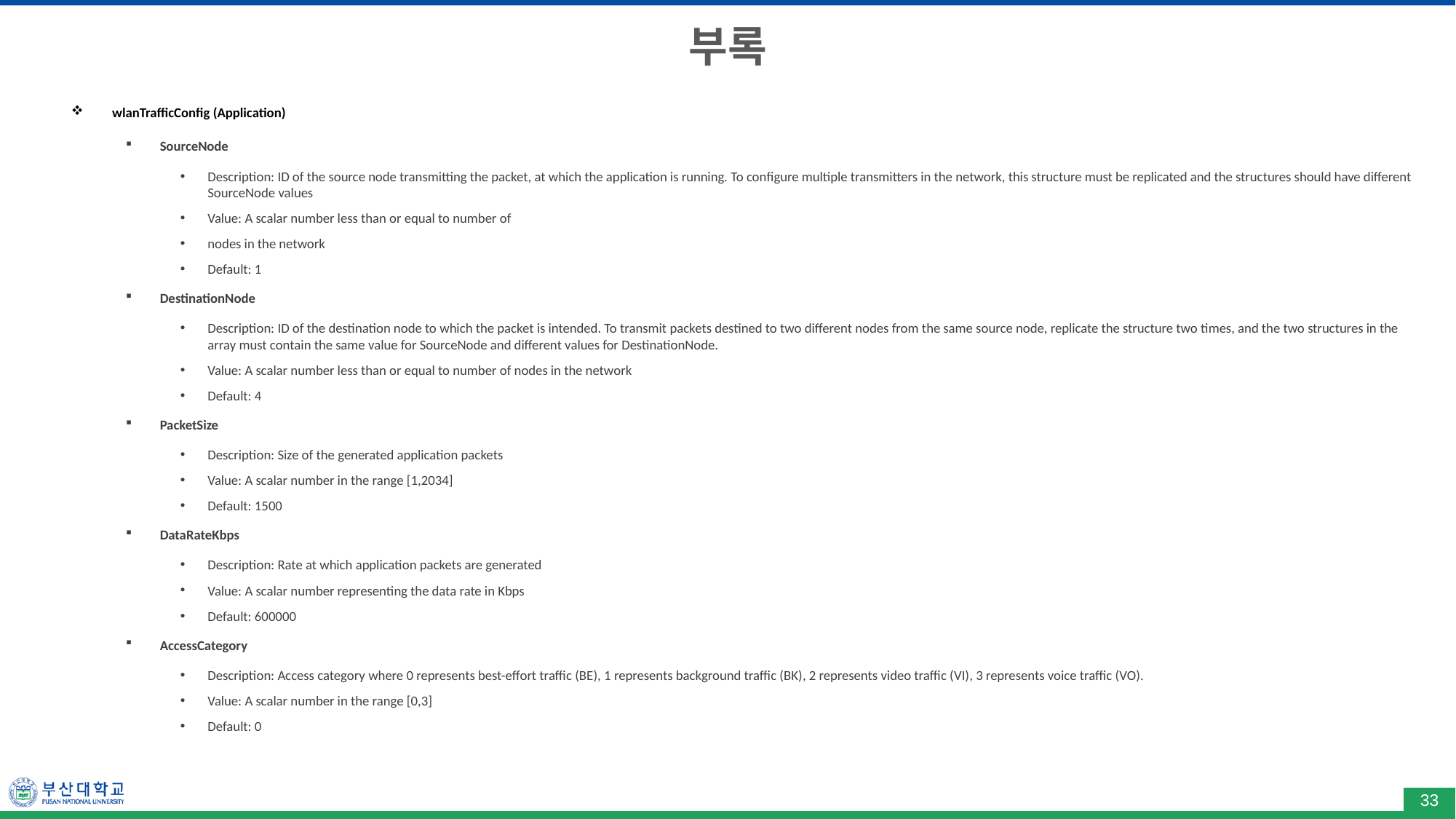

# 부록
wlanTrafficConfig (Application)
SourceNode
Description: ID of the source node transmitting the packet, at which the application is running. To configure multiple transmitters in the network, this structure must be replicated and the structures should have different SourceNode values
Value: A scalar number less than or equal to number of
nodes in the network
Default: 1
DestinationNode
Description: ID of the destination node to which the packet is intended. To transmit packets destined to two different nodes from the same source node, replicate the structure two times, and the two structures in the array must contain the same value for SourceNode and different values for DestinationNode.
Value: A scalar number less than or equal to number of nodes in the network
Default: 4
PacketSize
Description: Size of the generated application packets
Value: A scalar number in the range [1,2034]
Default: 1500
DataRateKbps
Description: Rate at which application packets are generated
Value: A scalar number representing the data rate in Kbps
Default: 600000
AccessCategory
Description: Access category where 0 represents best-effort traffic (BE), 1 represents background traffic (BK), 2 represents video traffic (VI), 3 represents voice traffic (VO).
Value: A scalar number in the range [0,3]
Default: 0

33